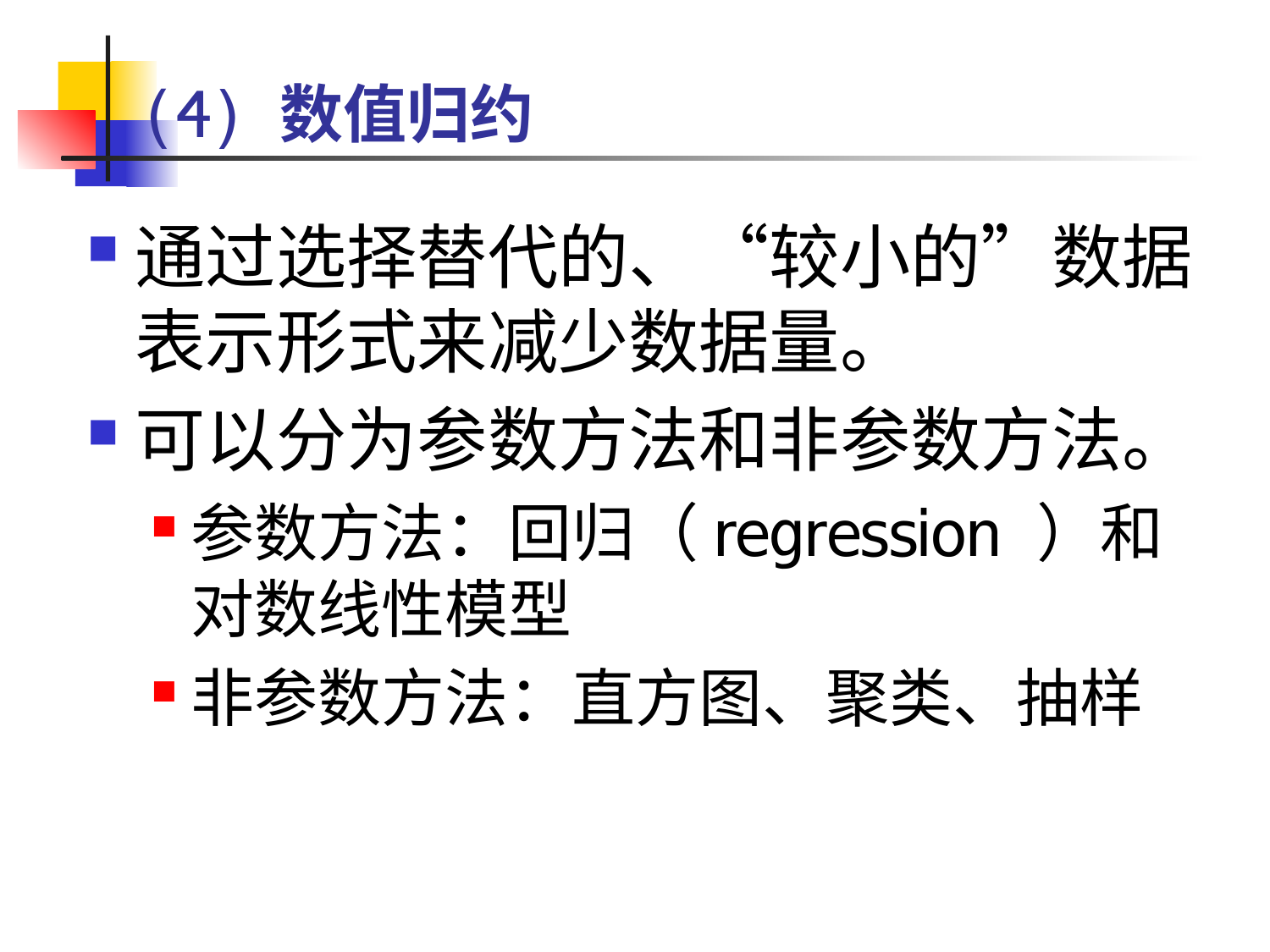

# (4) 数值归约
通过选择替代的、“较小的”数据表示形式来减少数据量。
可以分为参数方法和非参数方法。
参数方法：回归（regression ）和对数线性模型
非参数方法：直方图、聚类、抽样